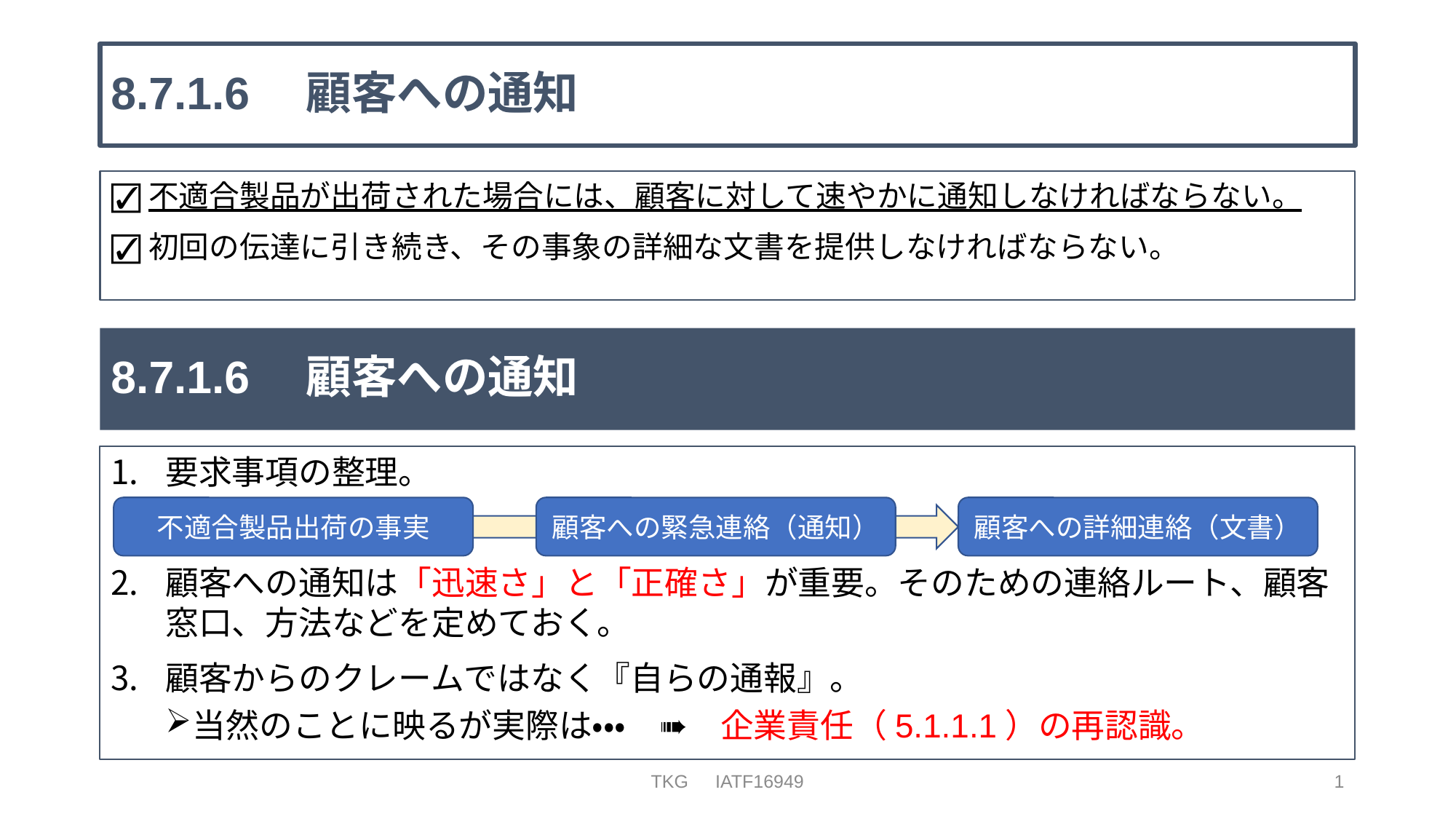

# 8.7.1.6　顧客への通知
☑不適合製品が出荷された場合には、顧客に対して速やかに通知しなければならない。
☑初回の伝達に引き続き、その事象の詳細な文書を提供しなければならない。
8.7.1.6　顧客への通知
要求事項の整理。

顧客への通知は「迅速さ」と「正確さ」が重要。そのための連絡ルート、顧客窓口、方法などを定めておく。
顧客からのクレームではなく『自らの通報』。
当然のことに映るが実際は・・・　➠　企業責任（5.1.1.1）の再認識。
顧客への緊急連絡（通知）
顧客への詳細連絡（文書）
不適合製品出荷の事実

TKG　IATF16949
1